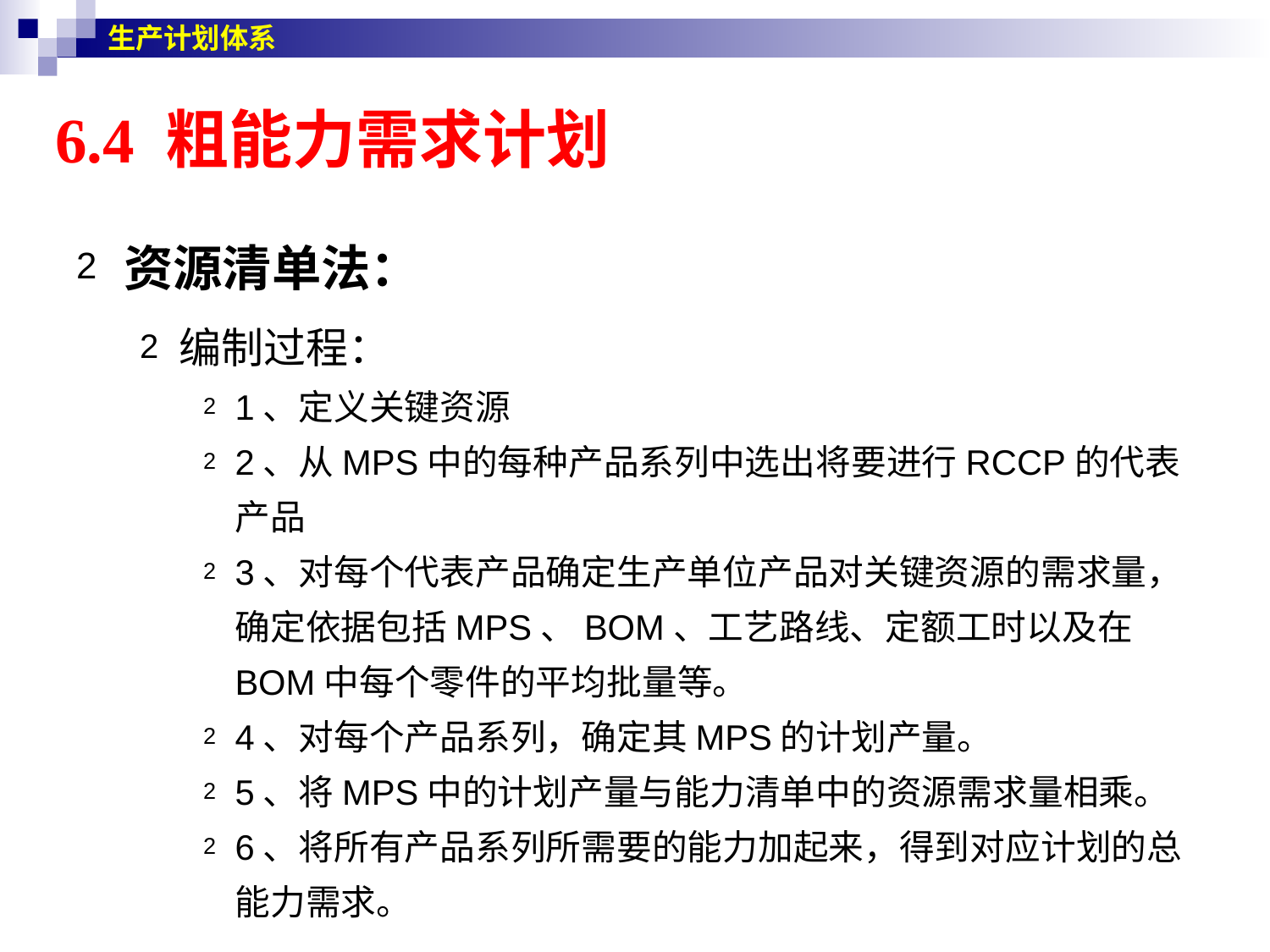

生产计划体系
# 6.4 粗能力需求计划
资源清单法：
编制过程：
1、定义关键资源
2、从MPS中的每种产品系列中选出将要进行RCCP的代表产品
3、对每个代表产品确定生产单位产品对关键资源的需求量，确定依据包括MPS、BOM、工艺路线、定额工时以及在BOM中每个零件的平均批量等。
4、对每个产品系列，确定其MPS的计划产量。
5、将MPS中的计划产量与能力清单中的资源需求量相乘。
6、将所有产品系列所需要的能力加起来，得到对应计划的总能力需求。